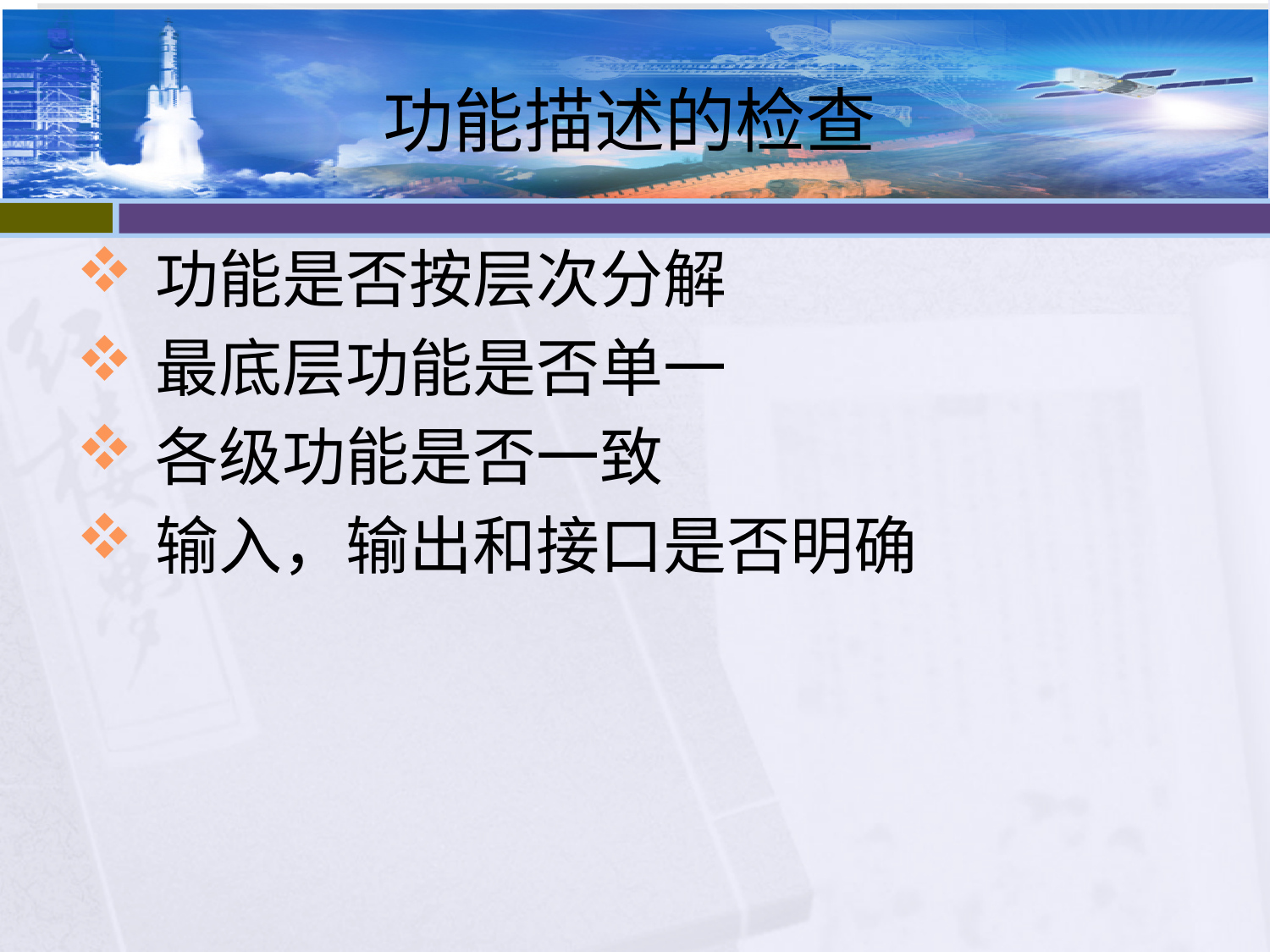

# 功能描述的检查

功能是否按层次分解
最底层功能是否单一
各级功能是否一致
输入，输出和接口是否明确